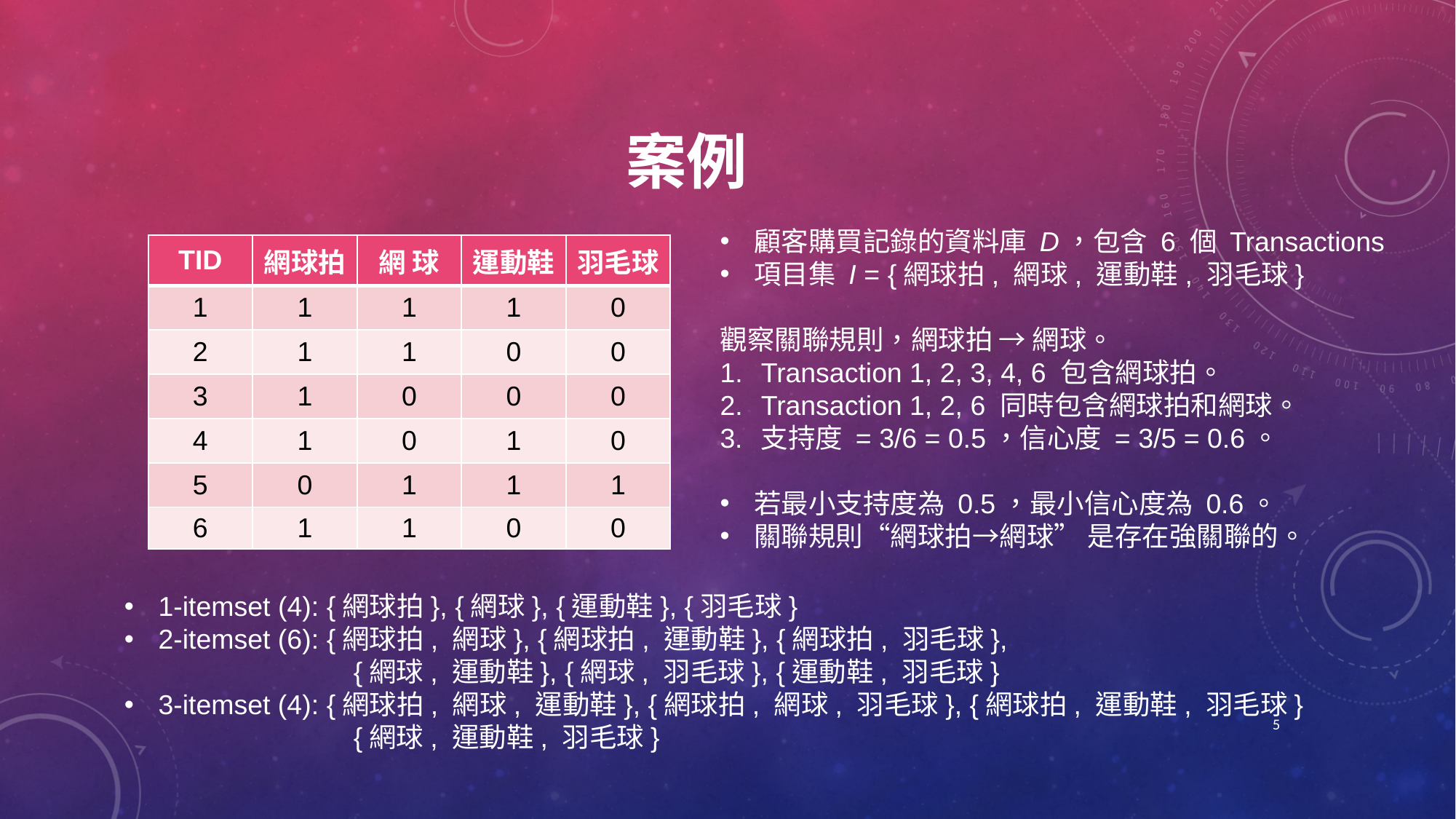

# 案例
顧客購買記錄的資料庫 D，包含 6 個 Transactions
項目集 I = {網球拍, 網球, 運動鞋, 羽毛球}

觀察關聯規則，網球拍 → 網球。
Transaction 1, 2, 3, 4, 6 包含網球拍。
Transaction 1, 2, 6 同時包含網球拍和網球。
支持度 = 3/6 = 0.5，信心度 = 3/5 = 0.6。

若最小支持度為 0.5，最小信心度為 0.6。
關聯規則“網球拍→網球” 是存在強關聯的。
| TID | 網球拍 | 網 球 | 運動鞋 | 羽毛球 |
| --- | --- | --- | --- | --- |
| 1 | 1 | 1 | 1 | 0 |
| 2 | 1 | 1 | 0 | 0 |
| 3 | 1 | 0 | 0 | 0 |
| 4 | 1 | 0 | 1 | 0 |
| 5 | 0 | 1 | 1 | 1 |
| 6 | 1 | 1 | 0 | 0 |
1-itemset (4): {網球拍}, {網球}, {運動鞋}, {羽毛球}
2-itemset (6): {網球拍, 網球}, {網球拍, 運動鞋}, {網球拍, 羽毛球},
                              {網球, 運動鞋}, {網球, 羽毛球}, {運動鞋, 羽毛球}
3-itemset (4): {網球拍, 網球, 運動鞋}, {網球拍, 網球, 羽毛球}, {網球拍, 運動鞋, 羽毛球}
                              {網球, 運動鞋, 羽毛球}
5